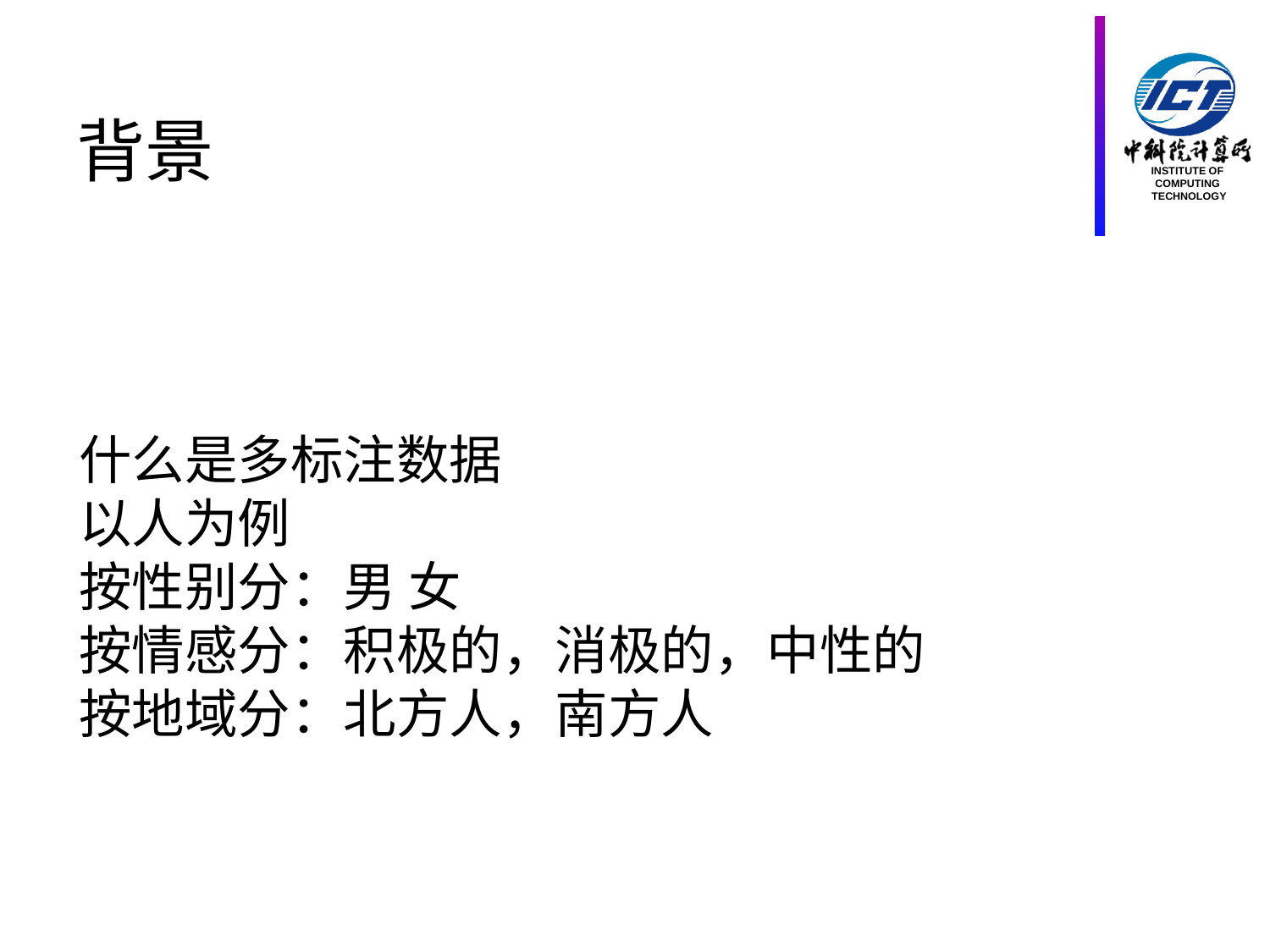

背景
什么是多标注数据
以人为例
按性别分：男 女
按情感分：积极的，消极的，中性的
按地域分：北方人，南方人